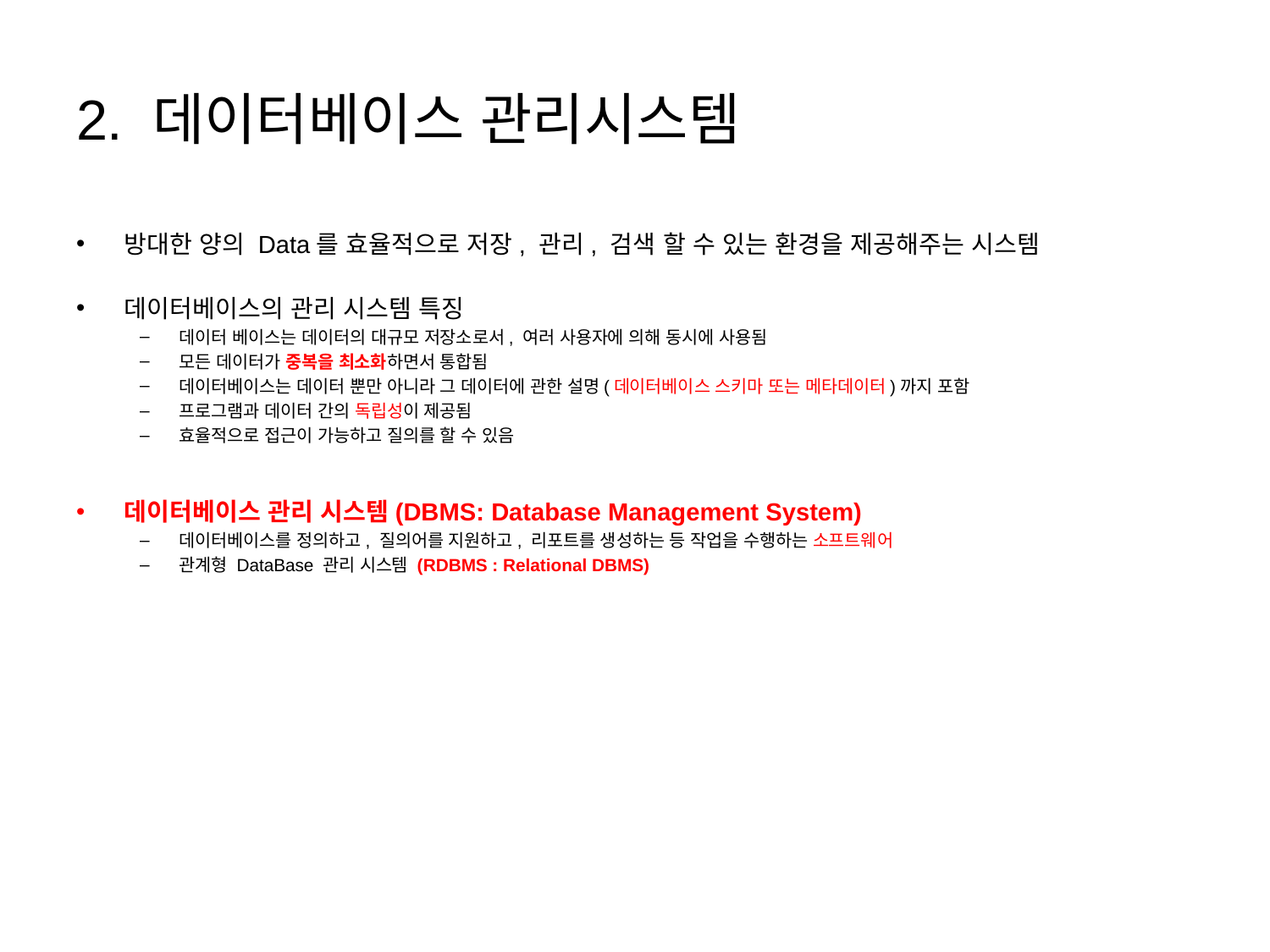

# 2. 데이터베이스 관리시스템
방대한 양의 Data를 효율적으로 저장, 관리, 검색 할 수 있는 환경을 제공해주는 시스템
데이터베이스의 관리 시스템 특징
데이터 베이스는 데이터의 대규모 저장소로서, 여러 사용자에 의해 동시에 사용됨
모든 데이터가 중복을 최소화하면서 통합됨
데이터베이스는 데이터 뿐만 아니라 그 데이터에 관한 설명(데이터베이스 스키마 또는 메타데이터)까지 포함
프로그램과 데이터 간의 독립성이 제공됨
효율적으로 접근이 가능하고 질의를 할 수 있음

데이터베이스 관리 시스템(DBMS: Database Management System)
데이터베이스를 정의하고, 질의어를 지원하고, 리포트를 생성하는 등 작업을 수행하는 소프트웨어
관계형 DataBase 관리 시스템 (RDBMS : Relational DBMS)